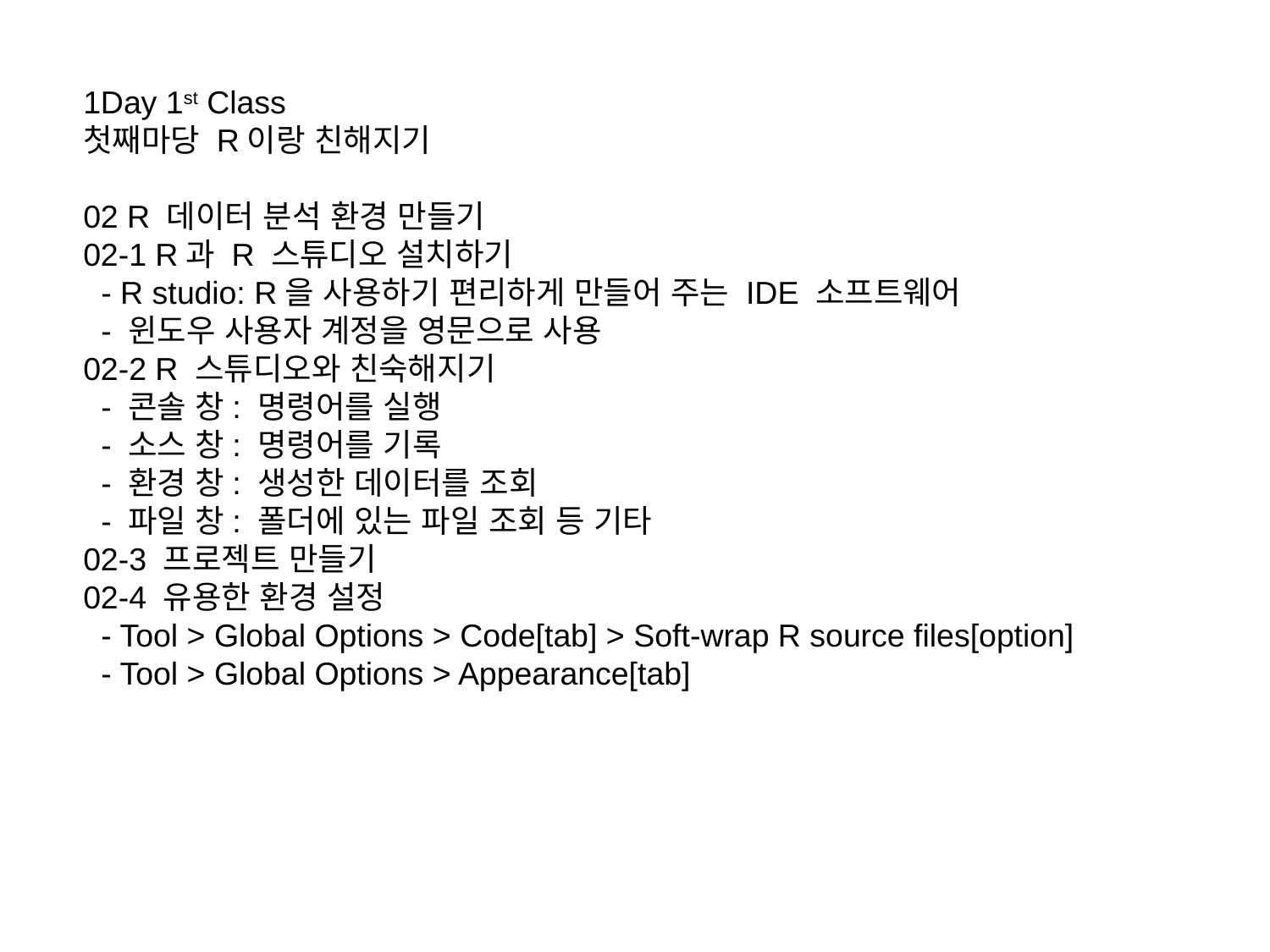

1Day 1st Class
첫째마당 R이랑 친해지기

02 R 데이터 분석 환경 만들기 
02-1 R과 R 스튜디오 설치하기
  - R studio: R을 사용하기 편리하게 만들어 주는 IDE 소프트웨어
  - 윈도우 사용자 계정을 영문으로 사용
02-2 R 스튜디오와 친숙해지기
  - 콘솔 창: 명령어를 실행
  - 소스 창: 명령어를 기록
  - 환경 창: 생성한 데이터를 조회
  - 파일 창: 폴더에 있는 파일 조회 등 기타
02-3 프로젝트 만들기
02-4 유용한 환경 설정
  - Tool > Global Options > Code[tab] > Soft-wrap R source files[option]
  - Tool > Global Options > Appearance[tab]